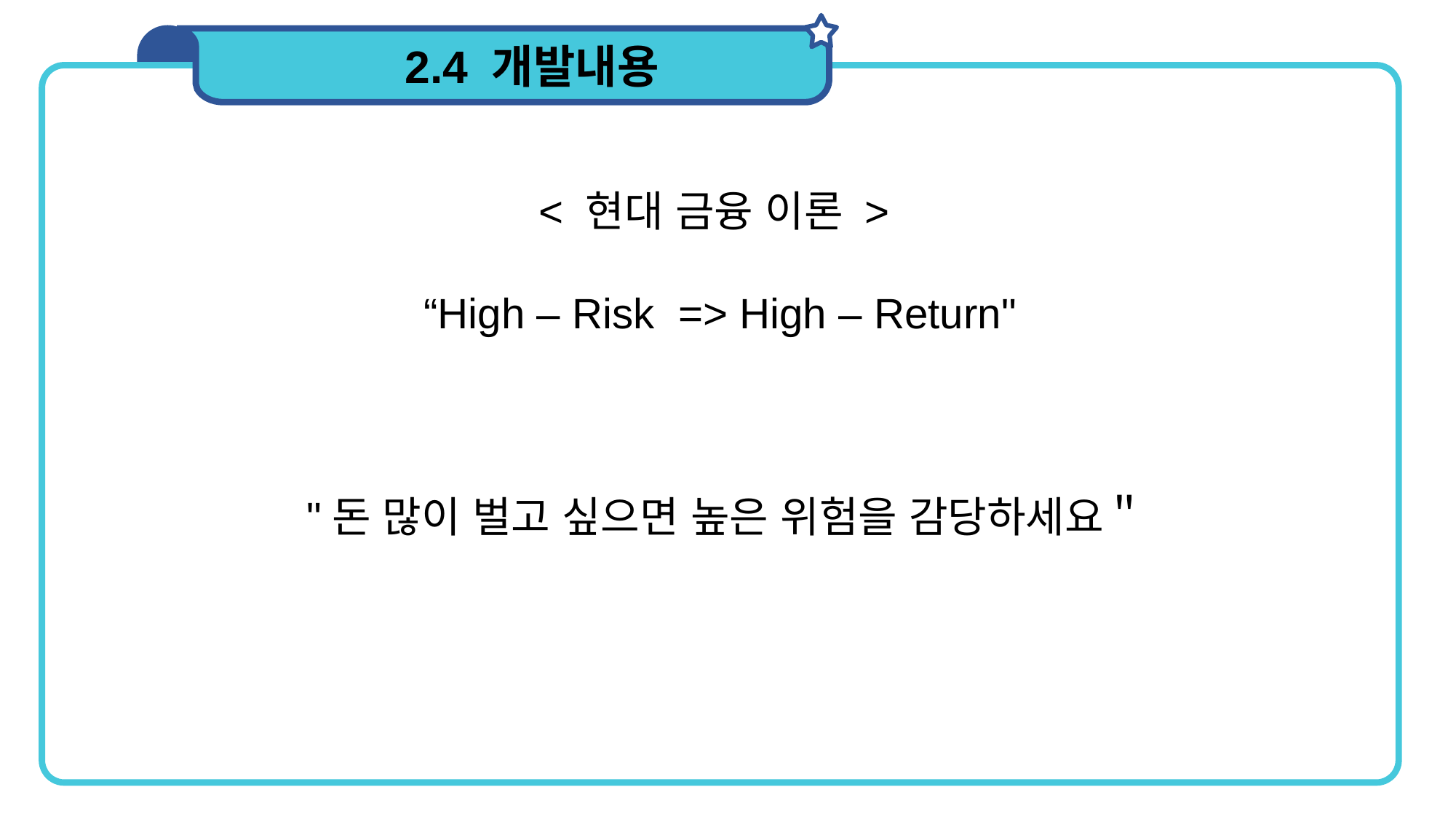

2.4 개발내용

 < 현대 금융 이론 >

“High – Risk  => High – Return"

 "돈 많이 벌고 싶으면 높은 위험을 감당하세요＂